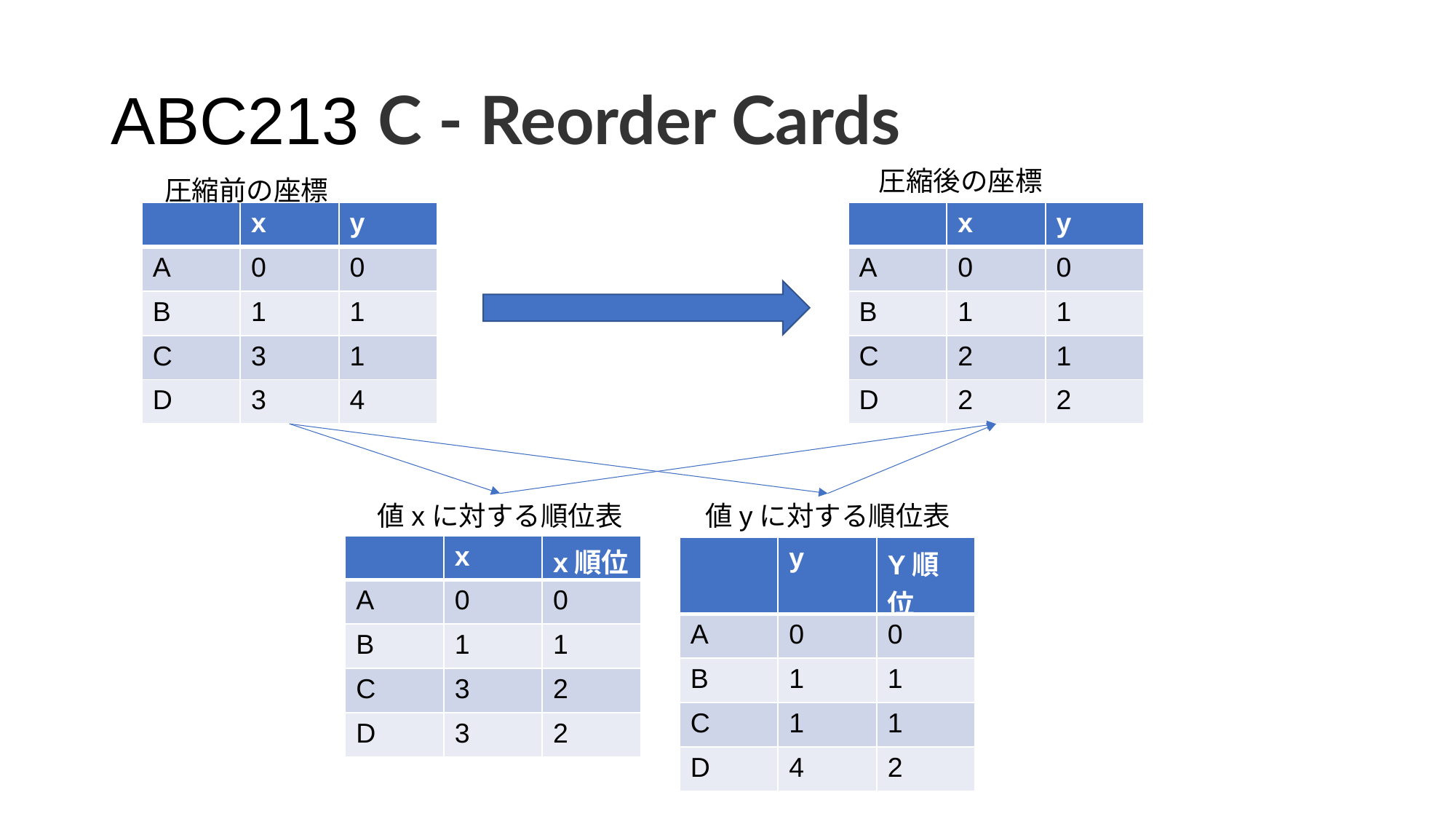

# ABC213 C - Reorder Cards
圧縮後の座標
圧縮前の座標
|  | x | y |
| --- | --- | --- |
| A | 0 | 0 |
| B | 1 | 1 |
| C | 3 | 1 |
| D | 3 | 4 |
|  | x | y |
| --- | --- | --- |
| A | 0 | 0 |
| B | 1 | 1 |
| C | 2 | 1 |
| D | 2 | 2 |

値xに対する順位表
値yに対する順位表
|  | x | x順位 |
| --- | --- | --- |
| A | 0 | 0 |
| B | 1 | 1 |
| C | 3 | 2 |
| D | 3 | 2 |
|  | y | Y順位 |
| --- | --- | --- |
| A | 0 | 0 |
| B | 1 | 1 |
| C | 1 | 1 |
| D | 4 | 2 |